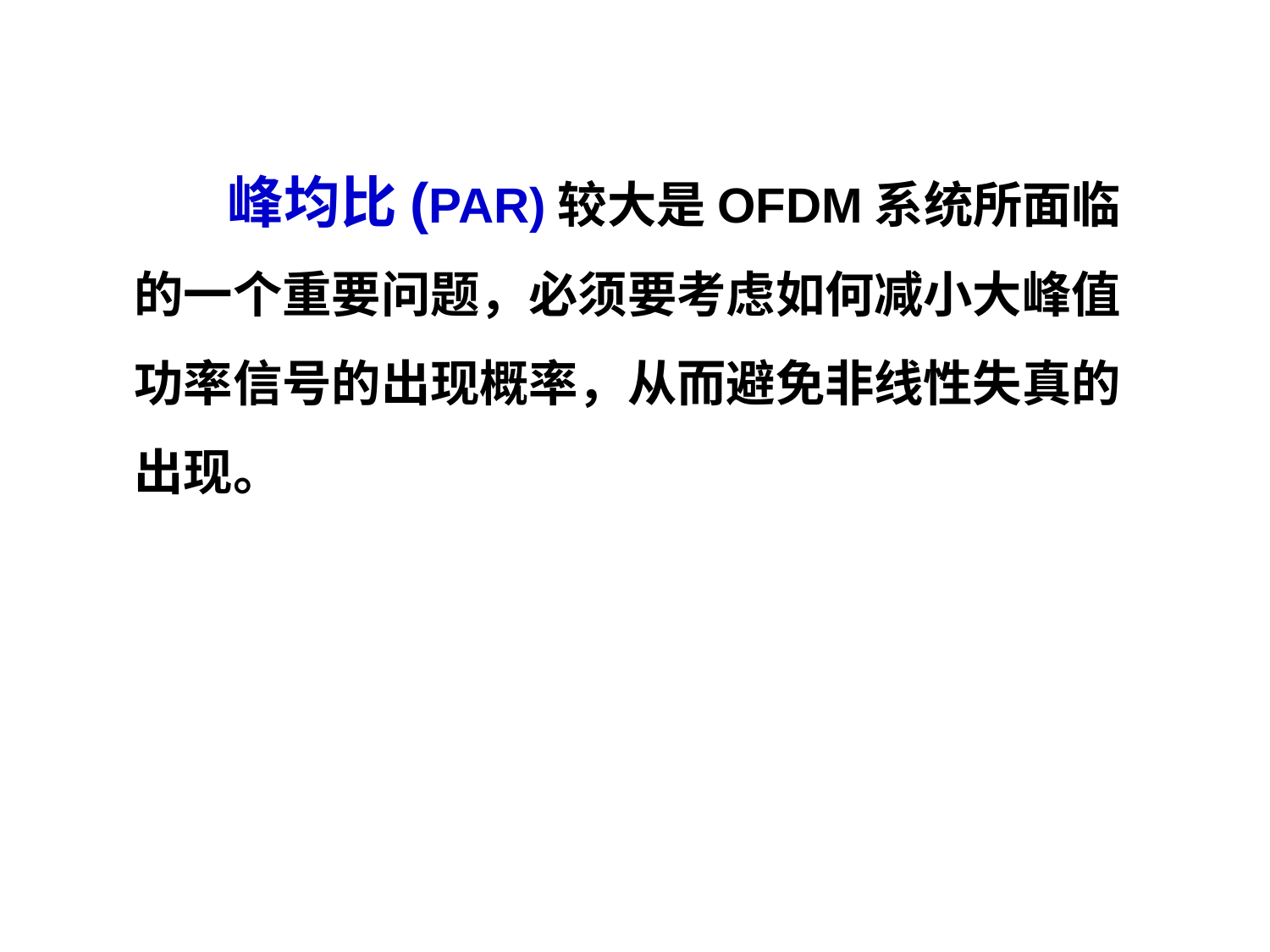

峰均比(PAR)较大是OFDM系统所面临的一个重要问题，必须要考虑如何减小大峰值功率信号的出现概率，从而避免非线性失真的出现。